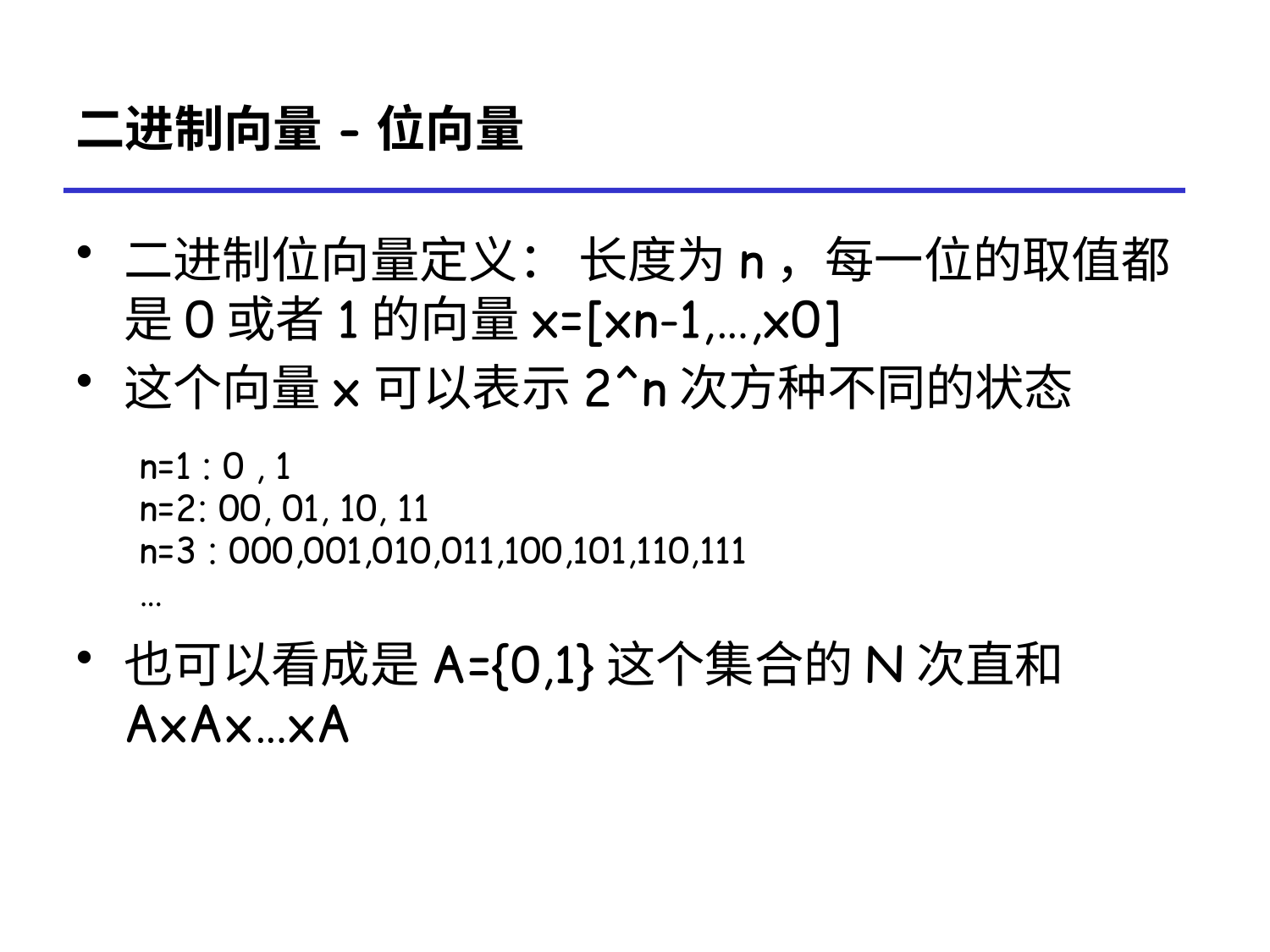

# 二进制向量-位向量
二进制位向量定义： 长度为n，每一位的取值都是0或者1的向量x=[xn-1,…,x0]
这个向量x可以表示2^n次方种不同的状态

也可以看成是A={0,1}这个集合的N次直和AxAx…xA
n=1 : 0 , 1
n=2: 00, 01, 10, 11
n=3 : 000,001,010,011,100,101,110,111
…